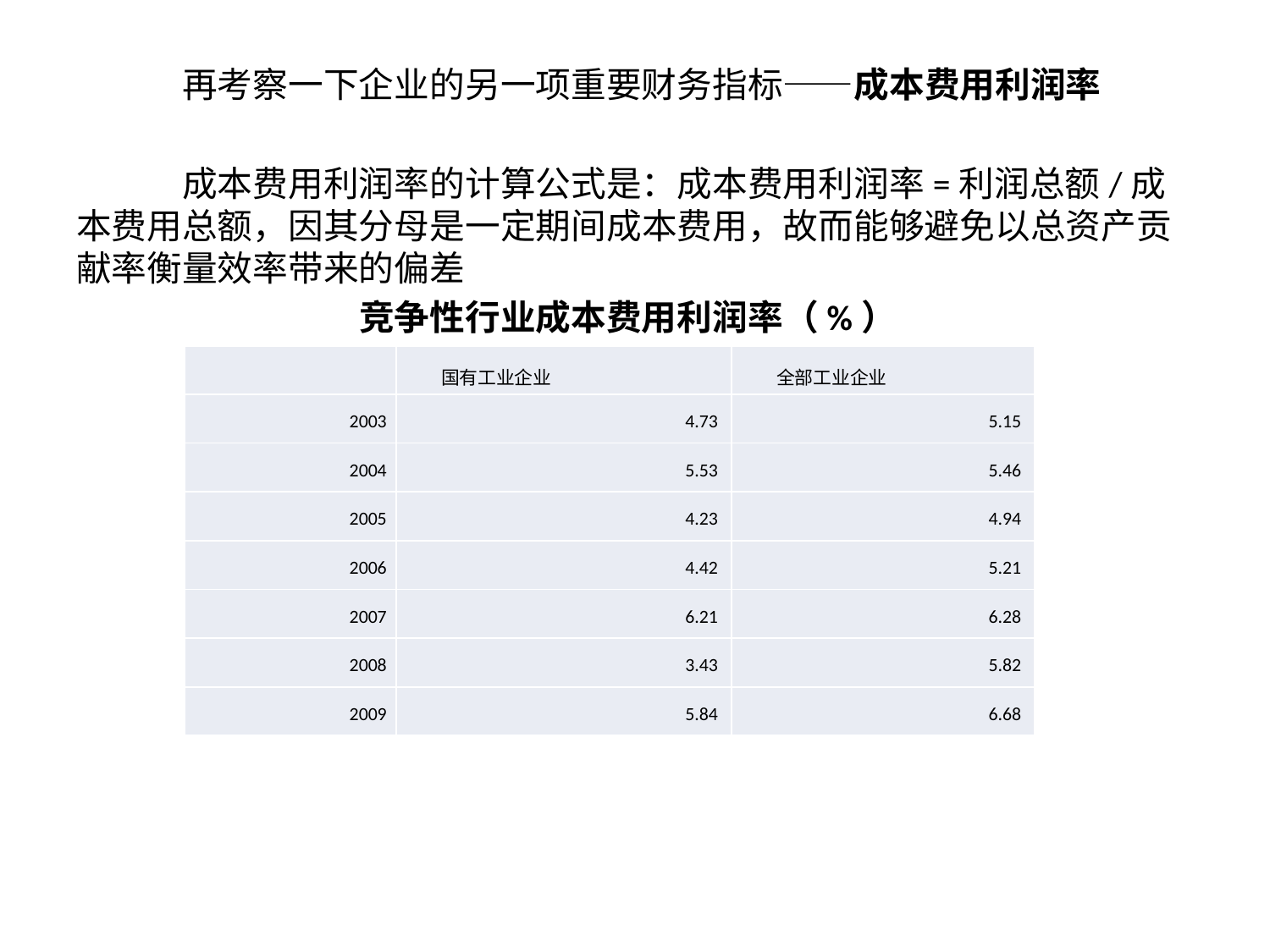

#
　　　再考察一下企业的另一项重要财务指标——成本费用利润率

　　　成本费用利润率的计算公式是：成本费用利润率=利润总额/成本费用总额，因其分母是一定期间成本费用，故而能够避免以总资产贡献率衡量效率带来的偏差
　　　　　　　　竞争性行业成本费用利润率（%）

|  | 国有工业企业 | 全部工业企业 |
| --- | --- | --- |
| 2003 | 4.73 | 5.15 |
| 2004 | 5.53 | 5.46 |
| 2005 | 4.23 | 4.94 |
| 2006 | 4.42 | 5.21 |
| 2007 | 6.21 | 6.28 |
| 2008 | 3.43 | 5.82 |
| 2009 | 5.84 | 6.68 |